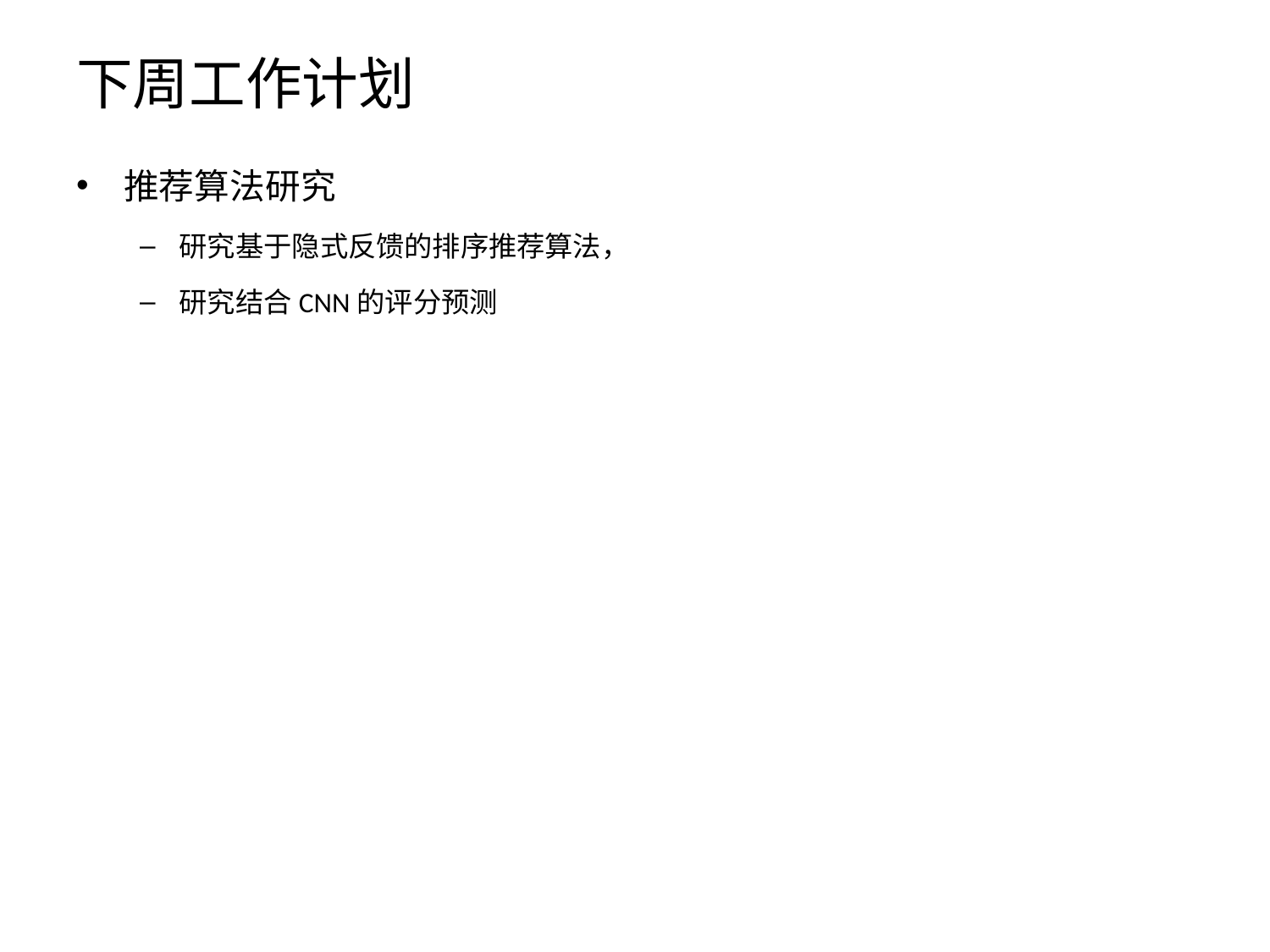

# 下周工作计划
推荐算法研究
研究基于隐式反馈的排序推荐算法，
研究结合CNN的评分预测